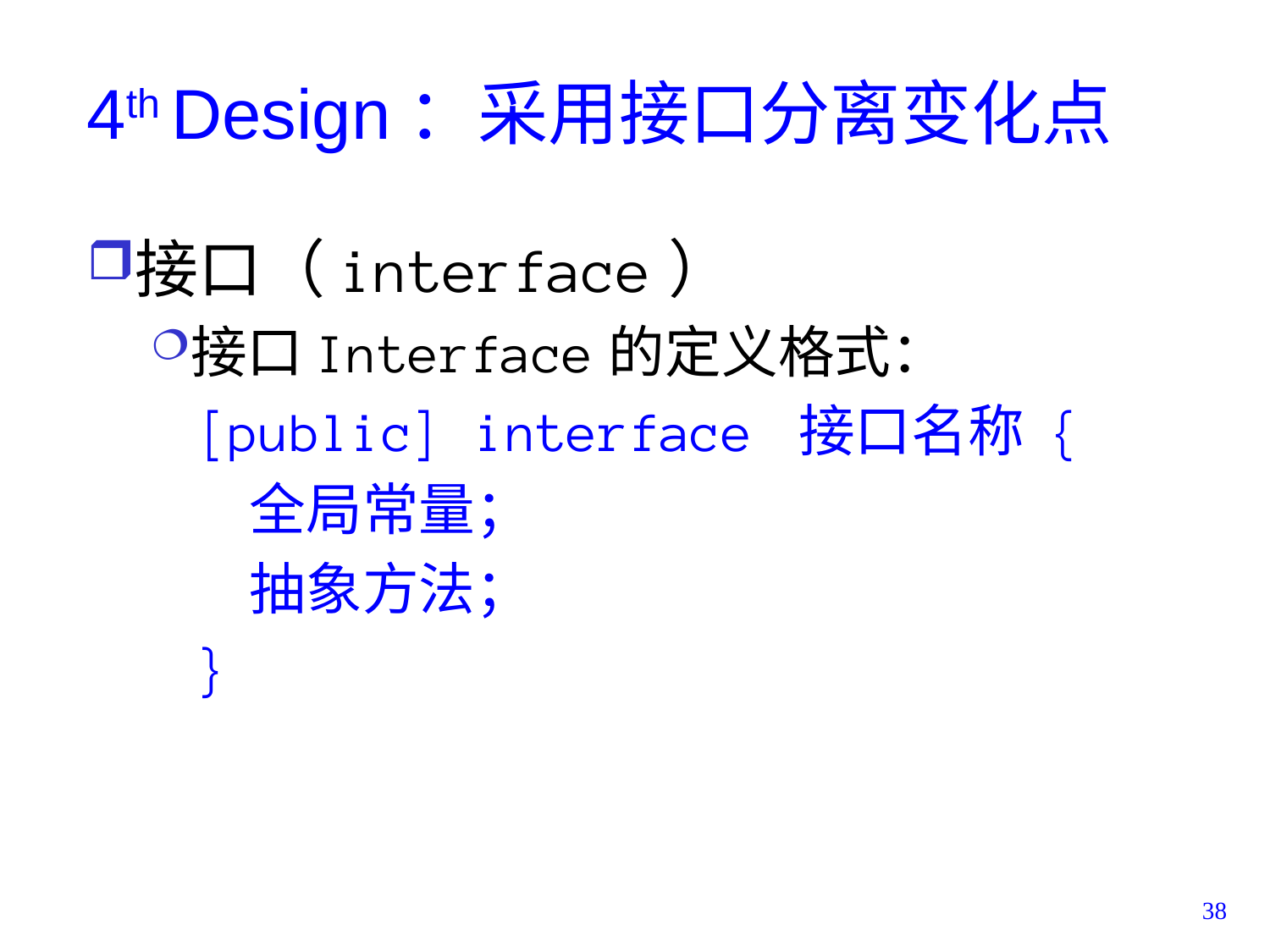

# 4th Design：采用接口分离变化点
接口（interface）
接口Interface的定义格式：
[public] interface 接口名称 {
   全局常量；
   抽象方法；
}
38